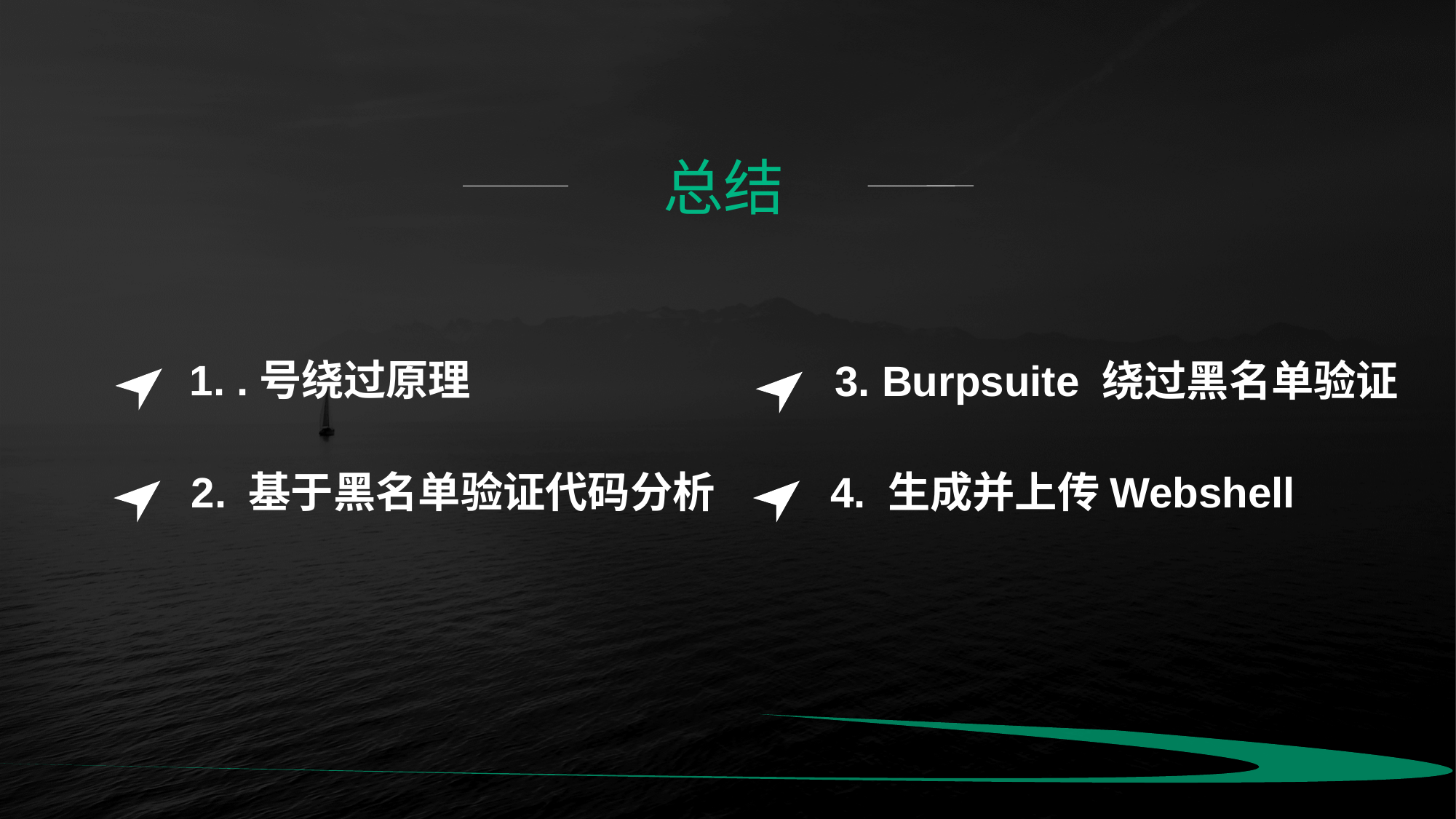

总结
1. .号绕过原理

2. 基于黑名单验证代码分析

3. Burpsuite 绕过黑名单验证

4. 生成并上传Webshell